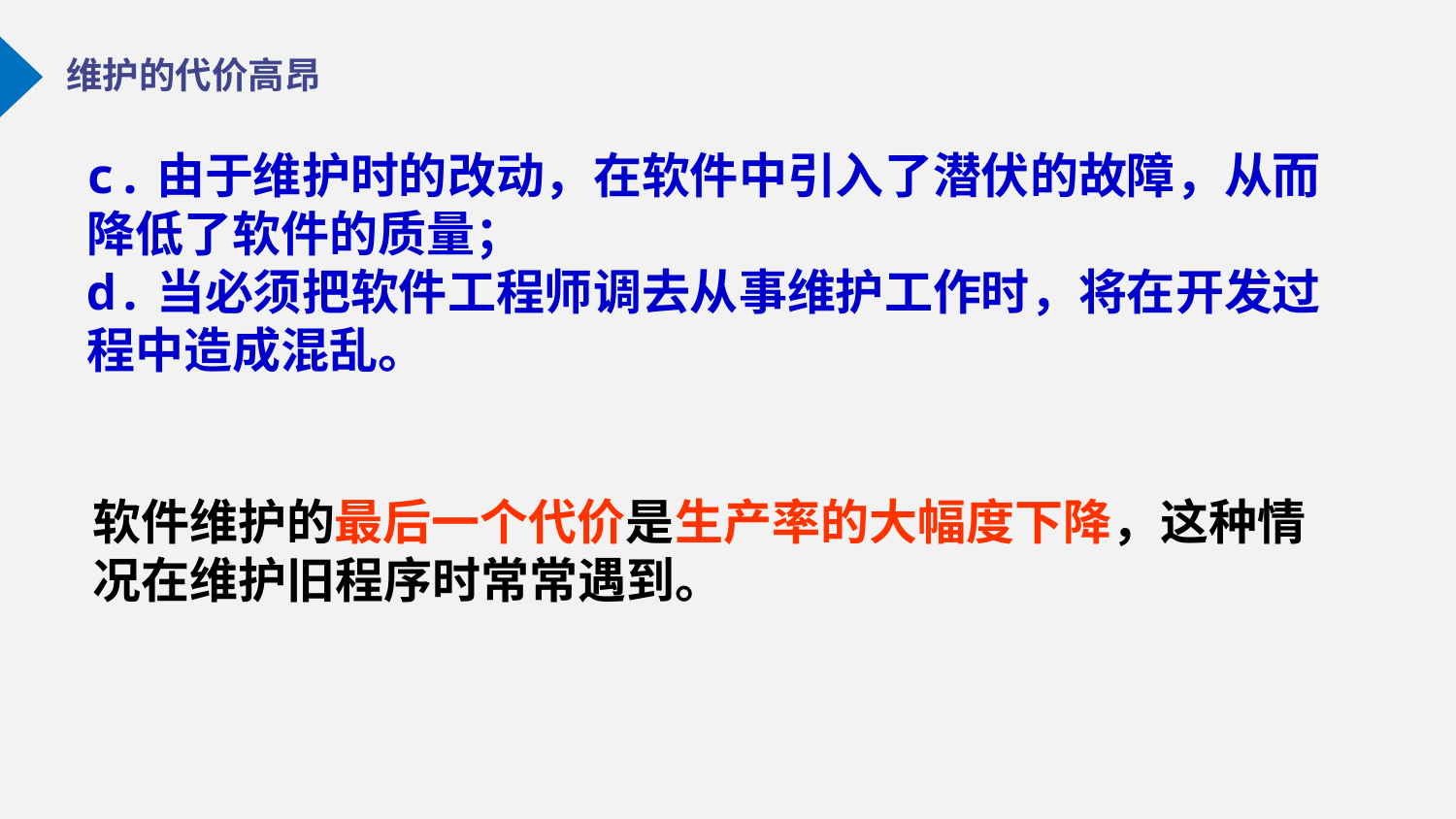

维护的代价高昂
c.由于维护时的改动，在软件中引入了潜伏的故障，从而降低了软件的质量；
d.当必须把软件工程师调去从事维护工作时，将在开发过程中造成混乱。
软件维护的最后一个代价是生产率的大幅度下降，这种情况在维护旧程序时常常遇到。